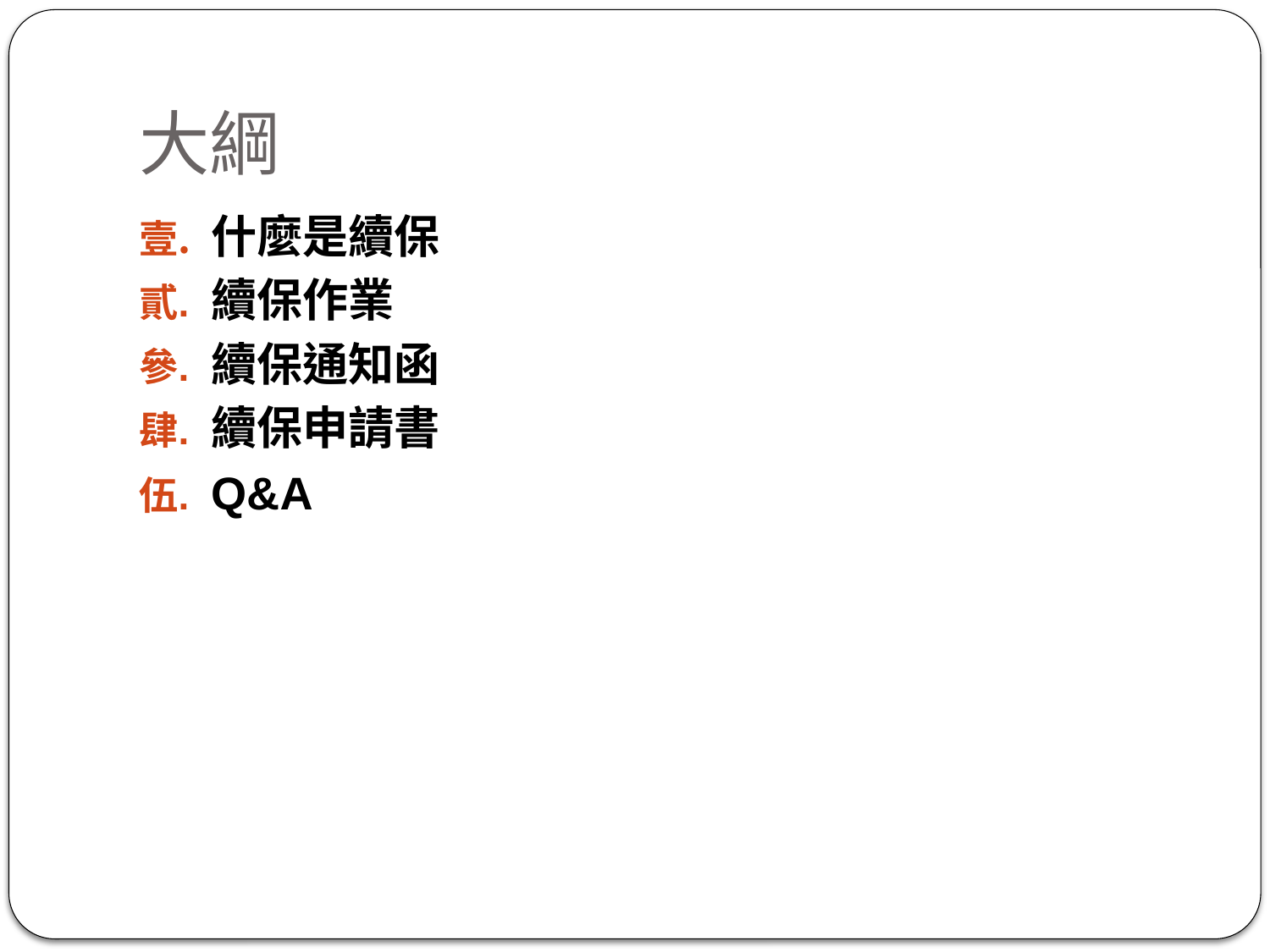

# 大綱
什麼是續保
續保作業
續保通知函
續保申請書
Q&A